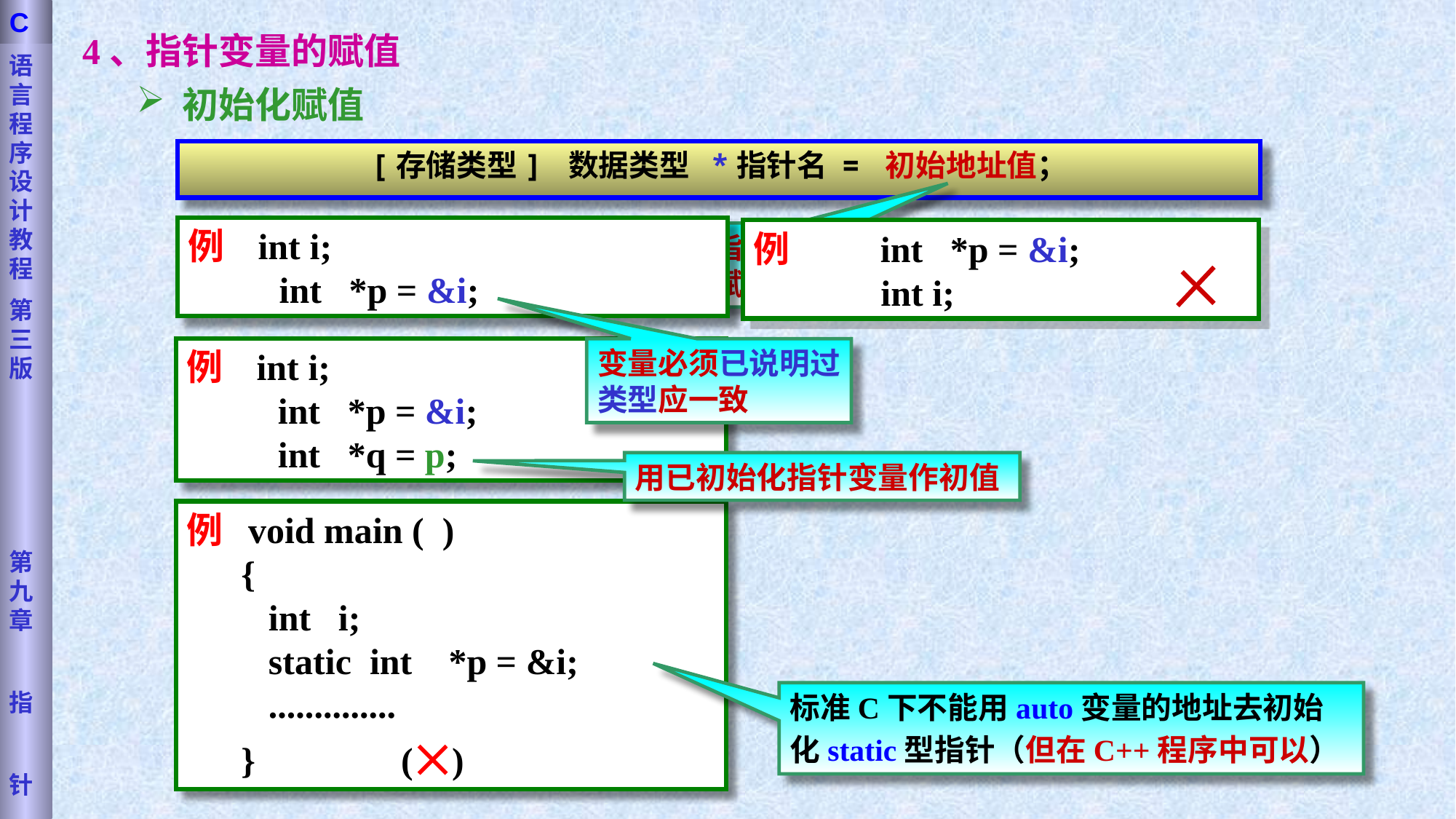

语言程序设计教程
第三版

第九章

指

针
C
4、指针变量的赋值
 初始化赋值
[存储类型] 数据类型  *指针名 = 初始地址值；
例   int i;
          int   *p = &i;
例          int   *p = &i;
              int i;

赋给指针变量，
不是赋给目标变量
例   int i;
          int   *p = &i;
          int   *q = p;
变量必须已说明过
类型应一致
用已初始化指针变量作初值
例  void main (  )
      {
         int   i;
         static  int    *p = &i;
         ..............
      }                (×)
标准C下不能用auto变量的地址去初始化static型指针（但在C++程序中可以）